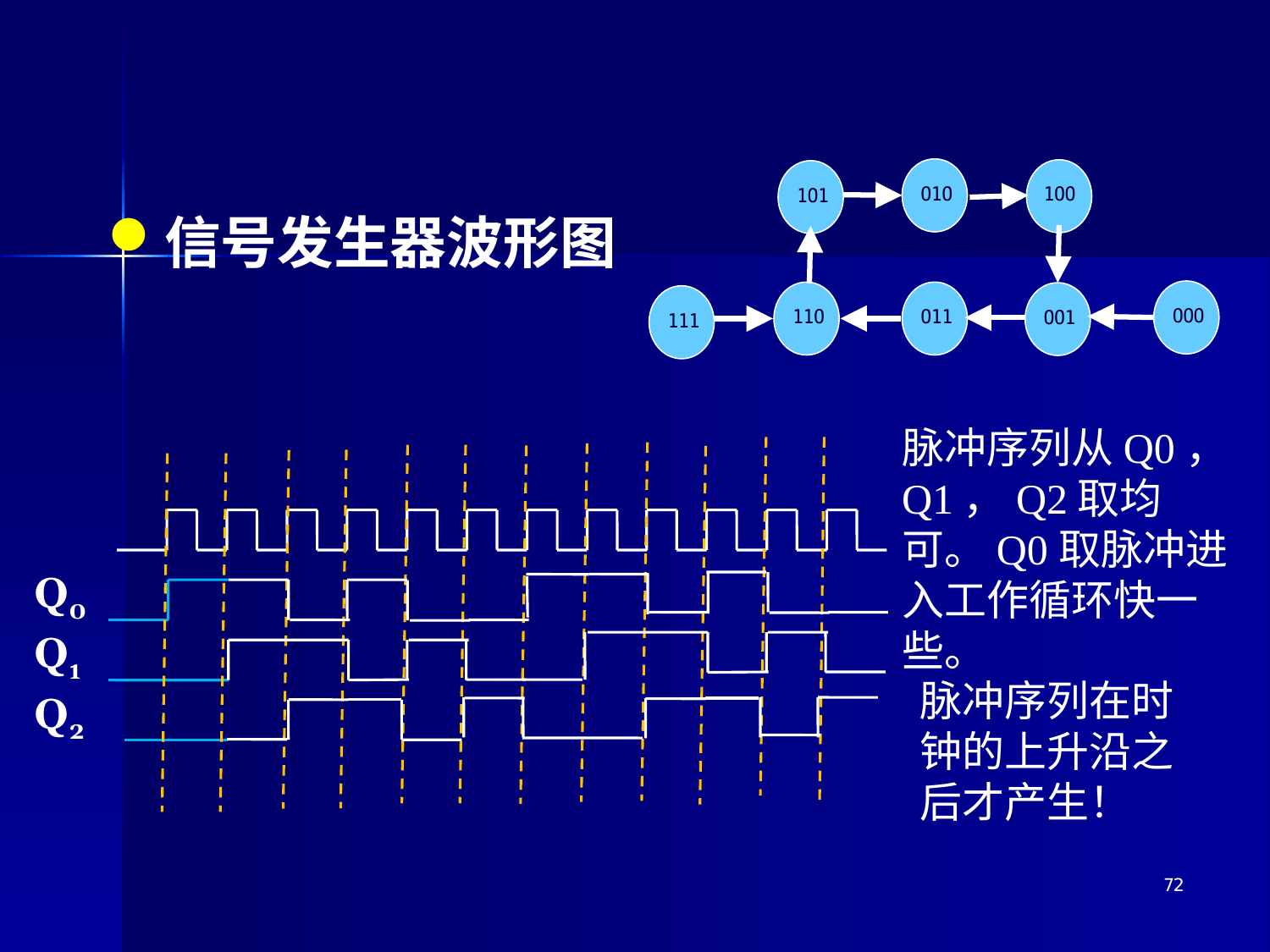

010

100

101

000

110

011

001

111
信号发生器波形图
脉冲序列从Q0，Q1，Q2取均可。Q0取脉冲进入工作循环快一些。

Q0
Q1
Q2

脉冲序列在时钟的上升沿之后才产生！
72